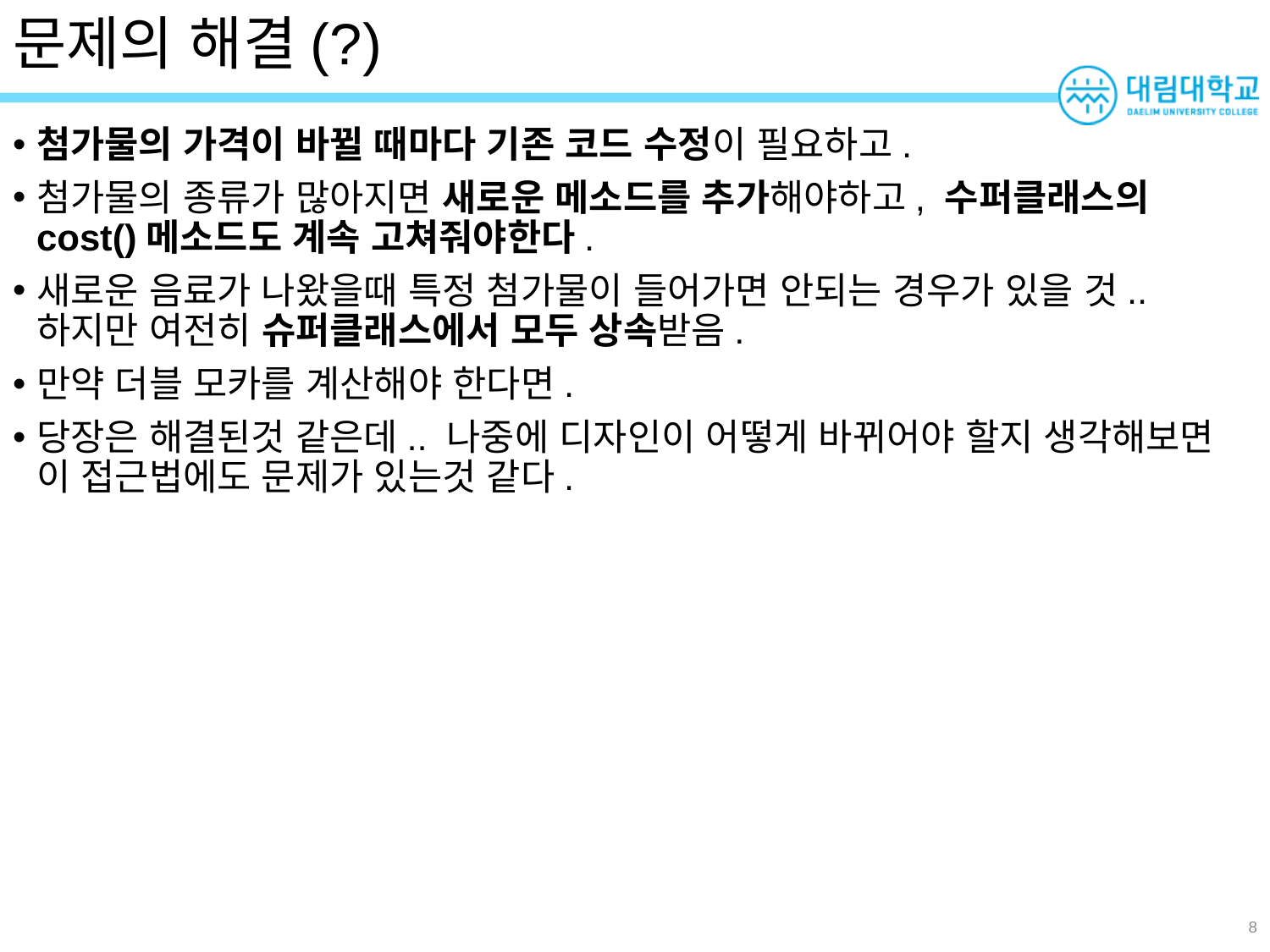

# 문제의 해결(?)
첨가물의 가격이 바뀔 때마다 기존 코드 수정이 필요하고.
첨가물의 종류가 많아지면 새로운 메소드를 추가해야하고, 수퍼클래스의 cost()메소드도 계속 고쳐줘야한다.
새로운 음료가 나왔을때 특정 첨가물이 들어가면 안되는 경우가 있을 것.. 하지만 여전히 슈퍼클래스에서 모두 상속받음.
만약 더블 모카를 계산해야 한다면.
당장은 해결된것 같은데.. 나중에 디자인이 어떻게 바뀌어야 할지 생각해보면 이 접근법에도 문제가 있는것 같다.

8